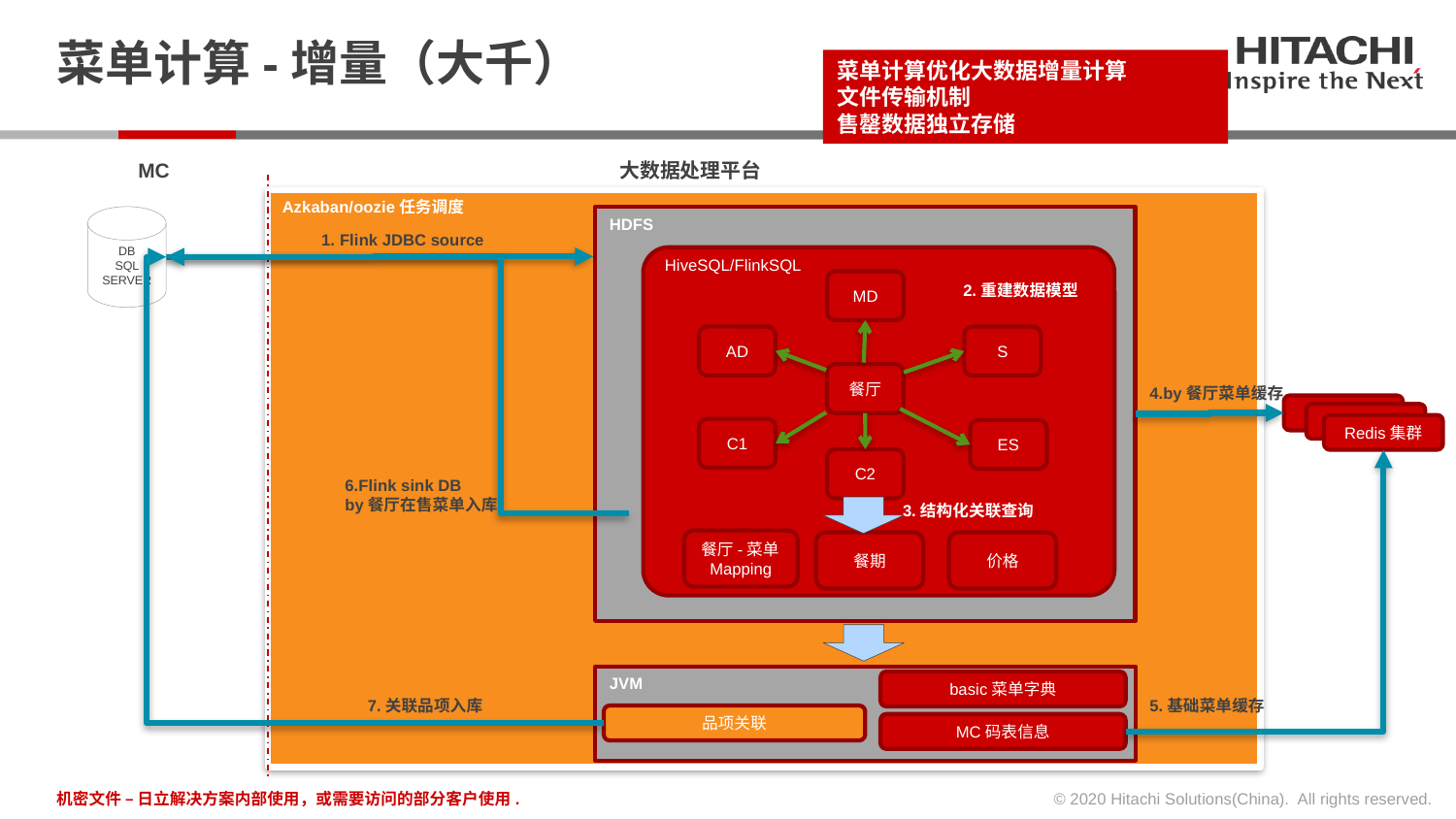

# 菜单计算-增量（大千）
菜单计算优化大数据增量计算
文件传输机制
售罄数据独立存储
MC
大数据处理平台
Azkaban/oozie任务调度
DB
SQL SERVER
HDFS
1. Flink JDBC source
HiveSQL/FlinkSQL
MD
AD
S
餐厅
C1
ES
C2
餐厅-菜单Mapping
餐期
价格
basic菜单字典
品项关联
MC码表信息
2.重建数据模型
4.by餐厅菜单缓存
Redis
Redis
Redis集群
6.Flink sink DB
by餐厅在售菜单入库
MongoDB
3.结构化关联查询

JVM
7.关联品项入库
5.基础菜单缓存